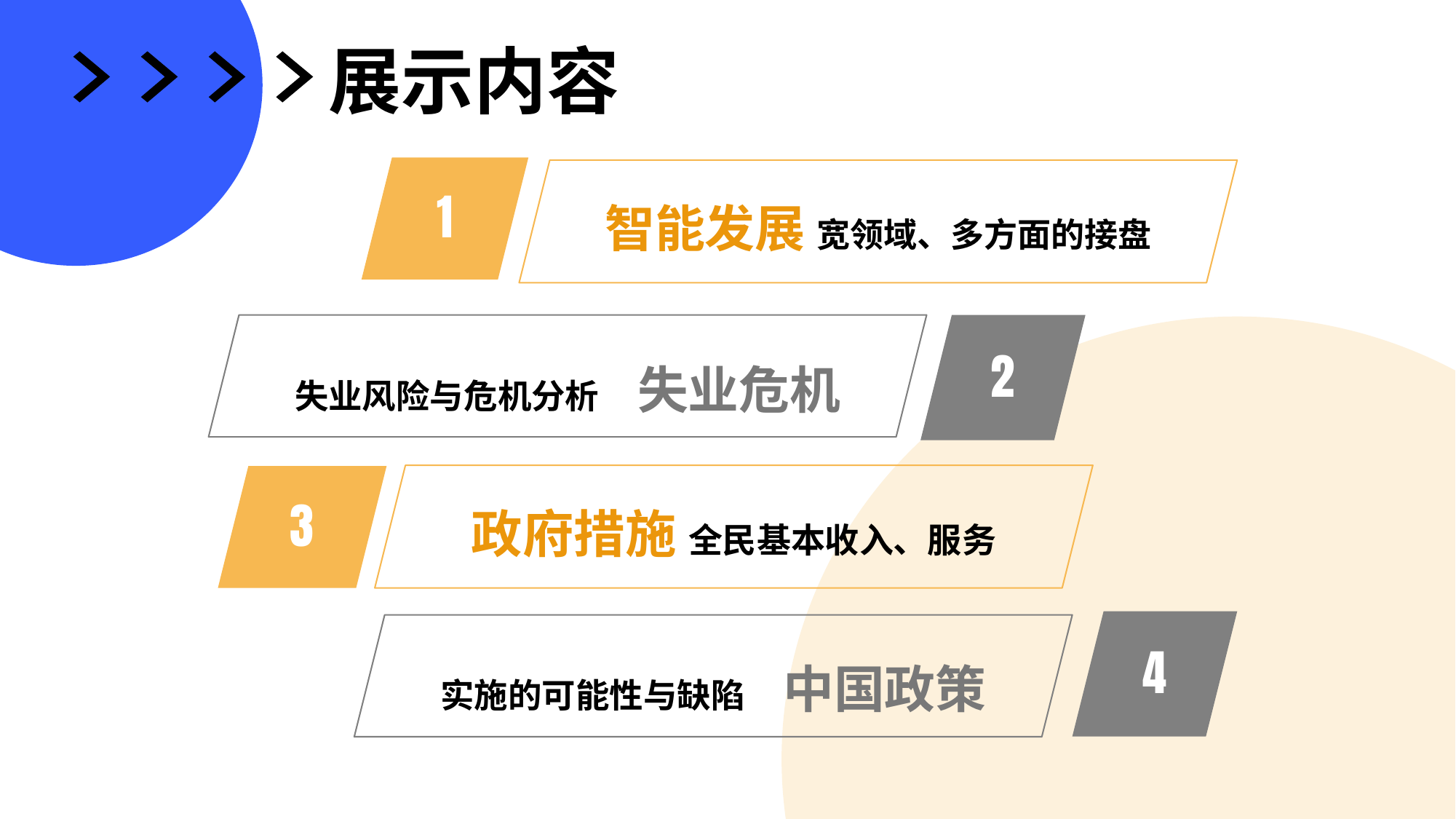

展示内容
1
智能发展 宽领域、多方面的接盘
失业风险与危机分析     失业危机
2
3

政府措施 全民基本收入、服务
4
实施的可能性与缺陷     中国政策